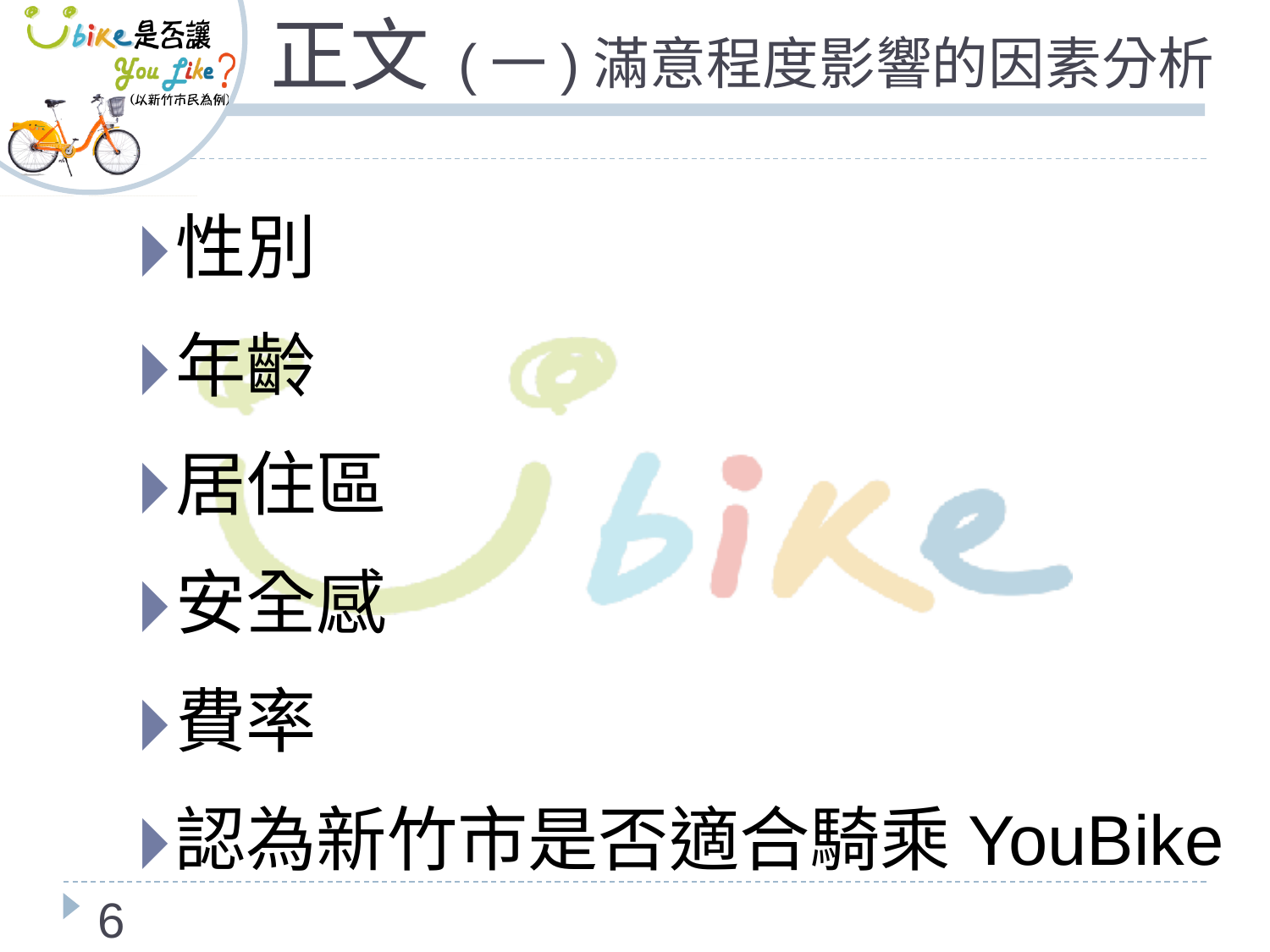

# 正文 (一)滿意程度影響的因素分析
性別

年齡

居住區

安全感

費率

認為新竹市是否適合騎乘YouBike

6